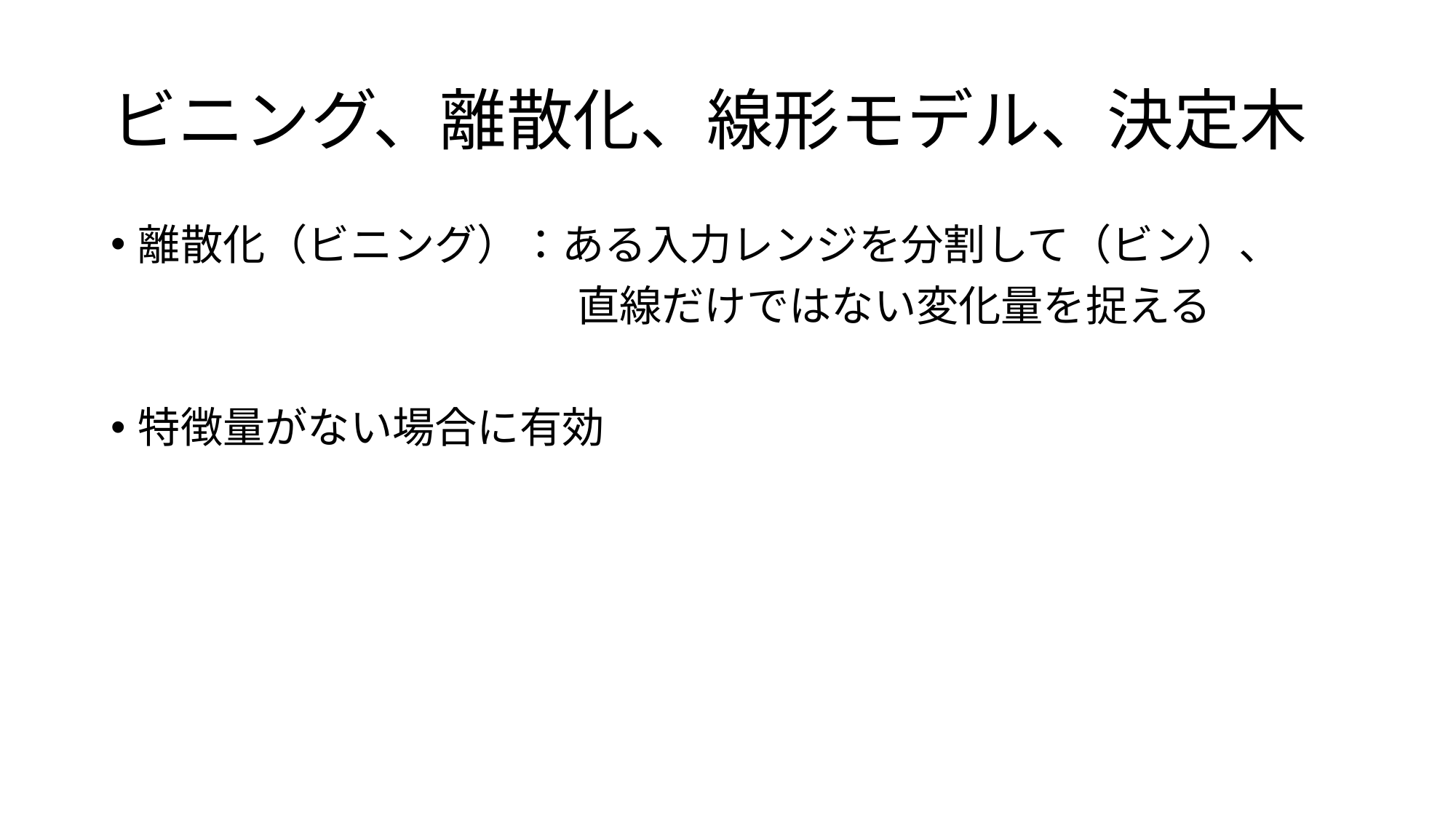

# ビニング、離散化、線形モデル、決定木
離散化（ビニング）：ある入力レンジを分割して（ビン）、
　　　　　　　　　　　直線だけではない変化量を捉える

特徴量がない場合に有効